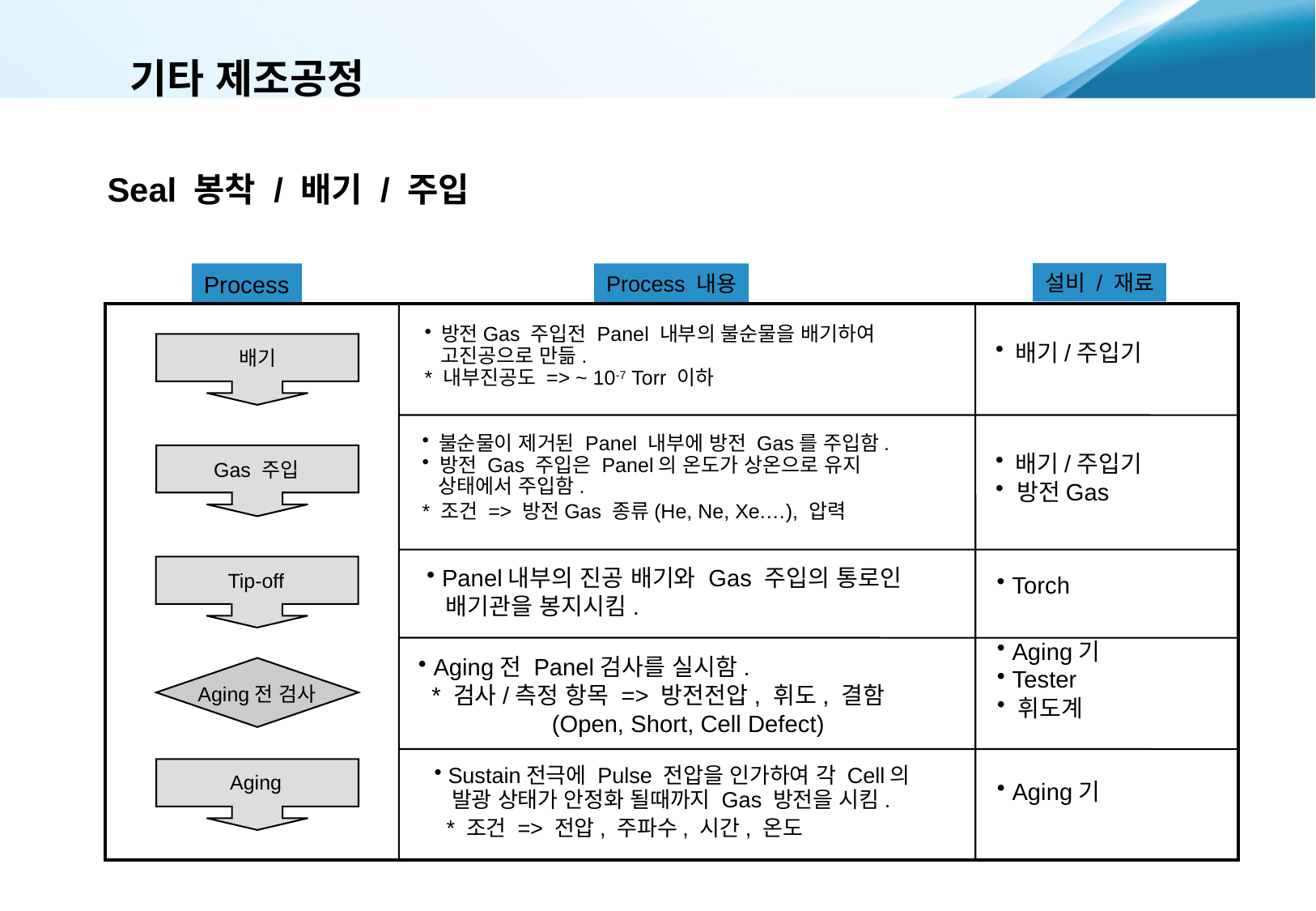

# 기타 제조공정
Seal 봉착 / 배기 / 주입
설비 / 재료
Process
Process 내용

 방전Gas 주입전 Panel 내부의 불순물을 배기하여
  고진공으로 만듦.
* 내부진공도 => ~ 10-7 Torr 이하
 배기/주입기

배기

 불순물이 제거된 Panel 내부에 방전 Gas를 주입함.
 방전 Gas 주입은 Panel의 온도가 상온으로 유지
  상태에서 주입함.
* 조건 => 방전Gas 종류(He, Ne, Xe.…), 압력
 배기/주입기
 방전Gas

Gas 주입

Tip-off
 Panel내부의 진공 배기와 Gas 주입의 통로인
  배기관을 봉지시킴.
 Torch
 Aging기
 Tester
 휘도계

 Aging전 Panel검사를 실시함.
  * 검사/측정 항목 => 방전전압, 휘도, 결함
                    (Open, Short, Cell Defect)

Aging전 검사

 Sustain전극에 Pulse 전압을 인가하여 각 Cell의
  발광 상태가 안정화 될때까지 Gas 방전을 시킴.
  * 조건 => 전압, 주파수, 시간, 온도

Aging
 Aging기